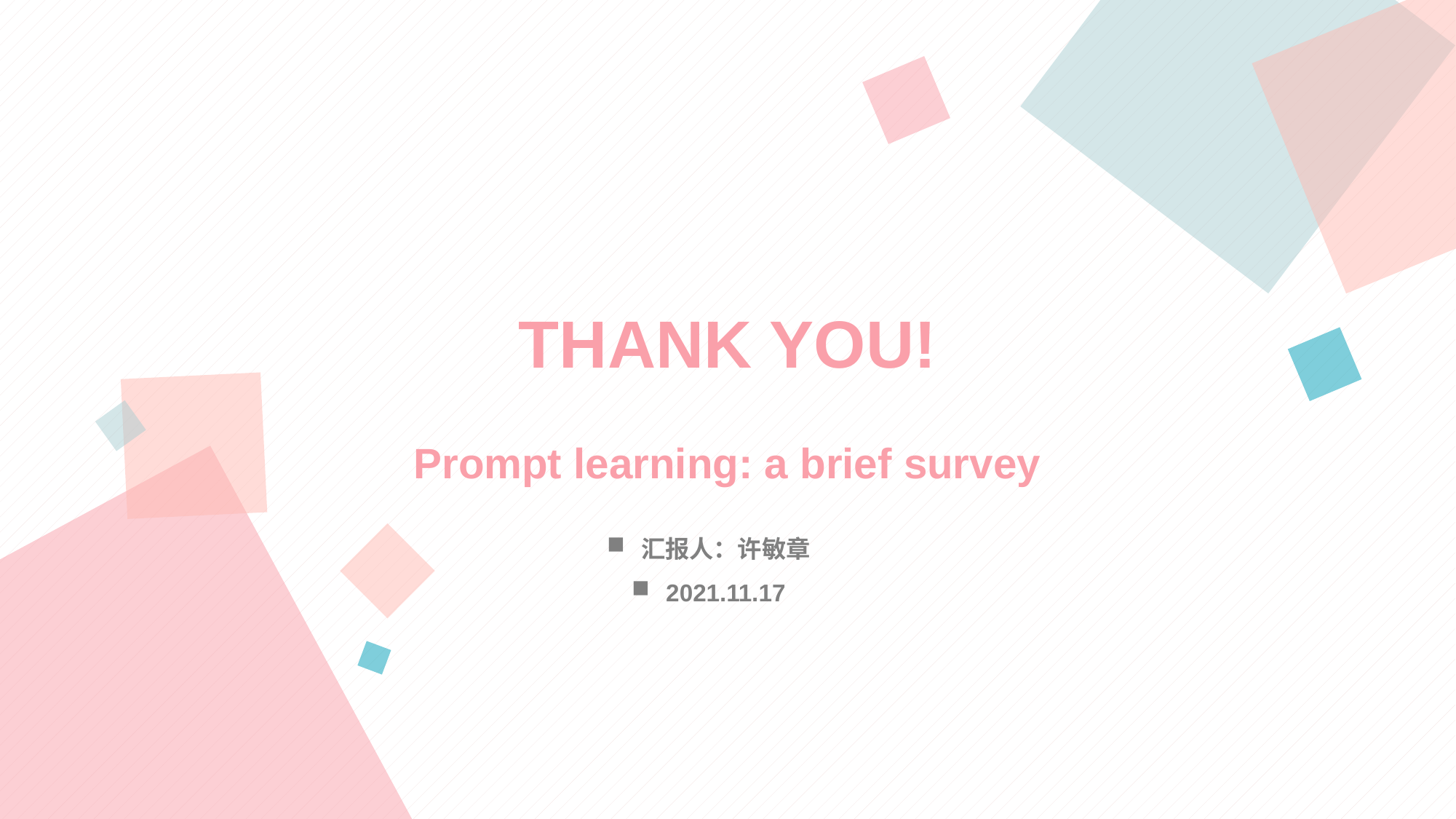

THANK YOU!
Prompt learning: a brief survey
汇报人：许敏章
2021.11.17